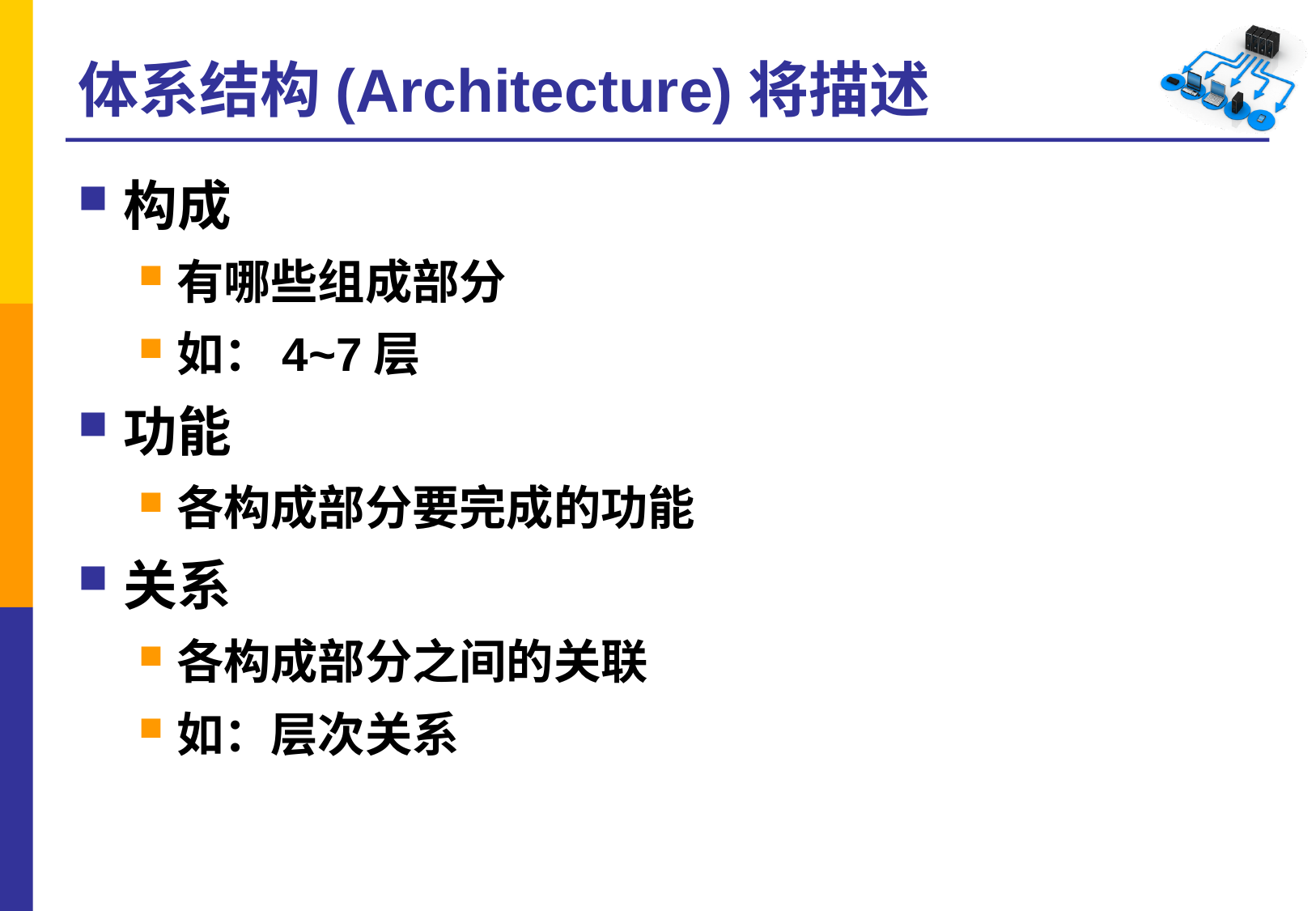

# 体系结构(Architecture)将描述
构成
有哪些组成部分
如：4~7层
功能
各构成部分要完成的功能
关系
各构成部分之间的关联
如：层次关系